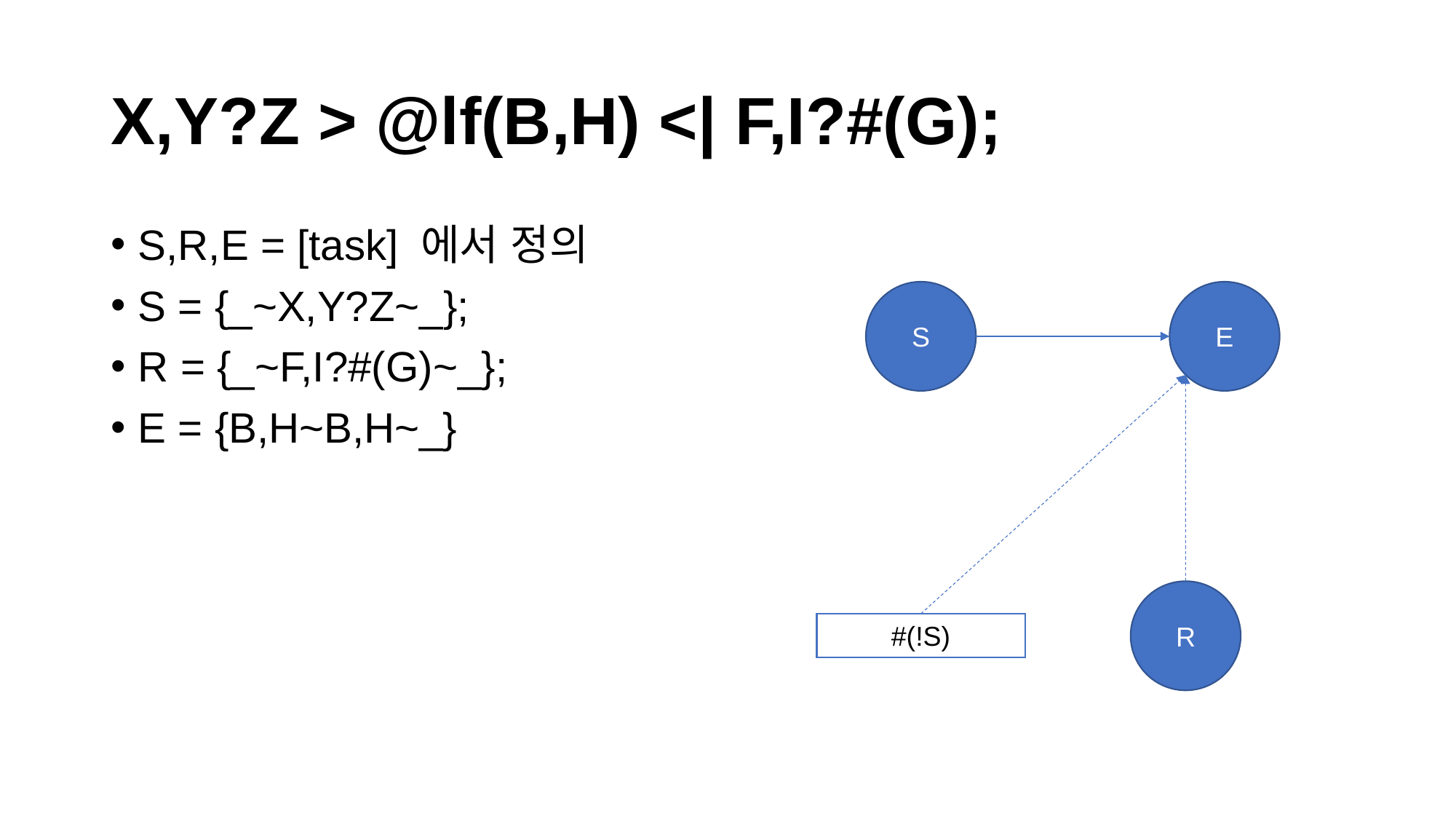

# X,Y?Z > @lf(B,H) <| F,I?#(G);
S,R,E = [task] 에서 정의
S = {_~X,Y?Z~_};
R = {_~F,I?#(G)~_};
E = {B,H~B,H~_}

S
E
R
#(!S)